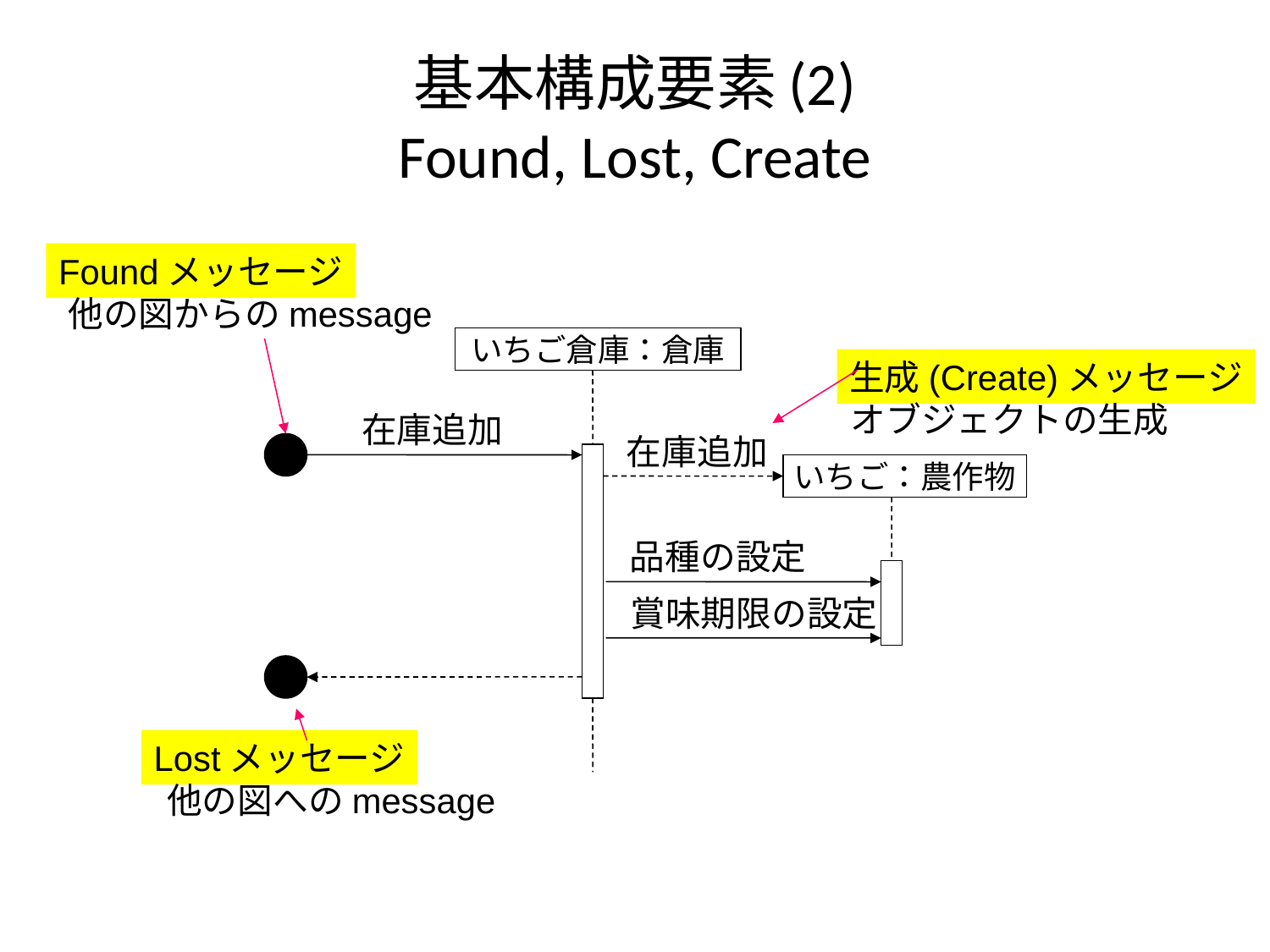

# 基本構成要素(2) Found, Lost, Create
Foundメッセージ
他の図からのmessage
いちご倉庫：倉庫

生成(Create)メッセージ

オブジェクトの生成
在庫追加
在庫追加

いちご：農作物

品種の設定

賞味期限の設定

Lostメッセージ
他の図へのmessage